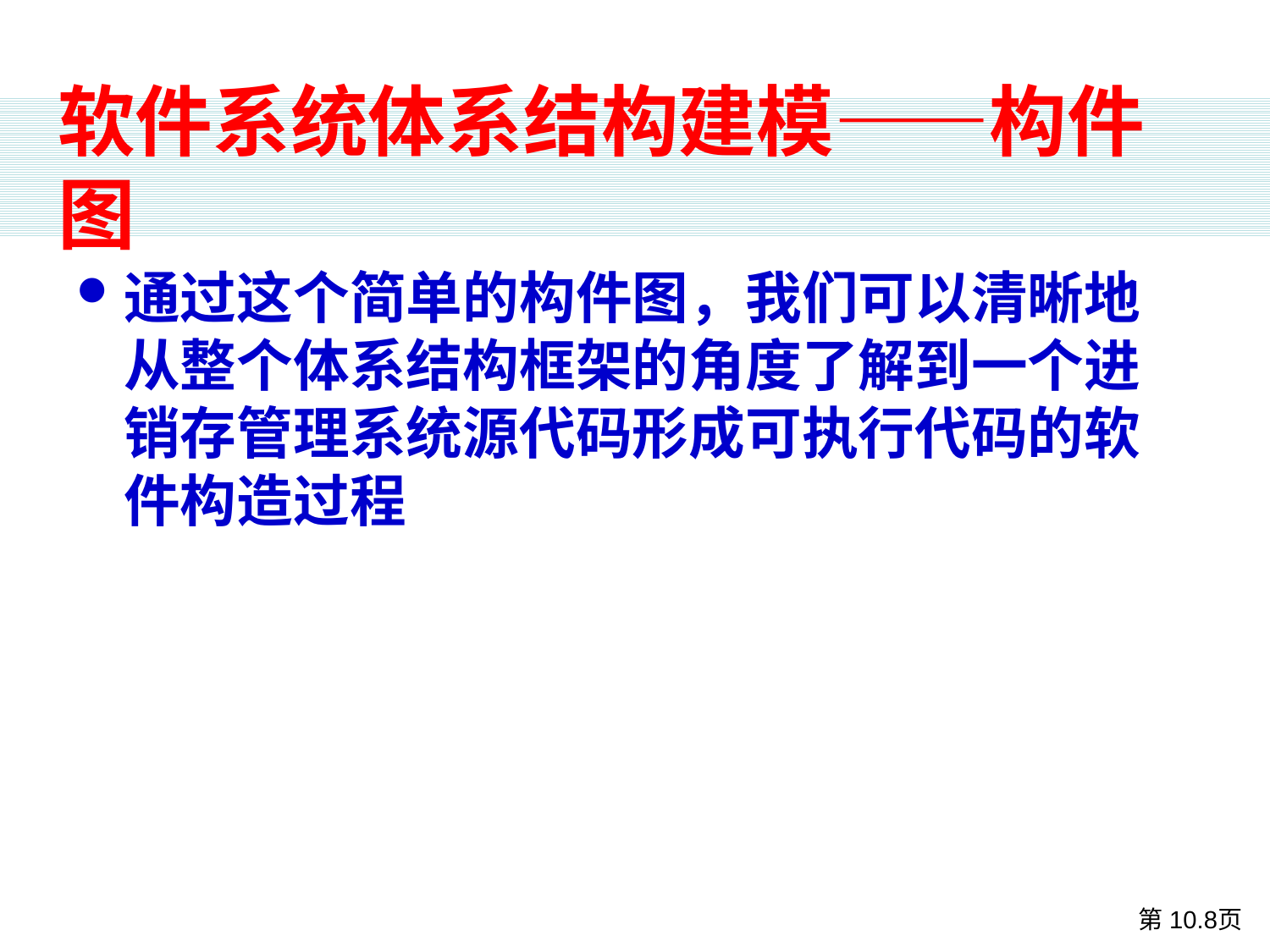

# 软件系统体系结构建模——构件图
通过这个简单的构件图，我们可以清晰地从整个体系结构框架的角度了解到一个进销存管理系统源代码形成可执行代码的软件构造过程
第10.8页